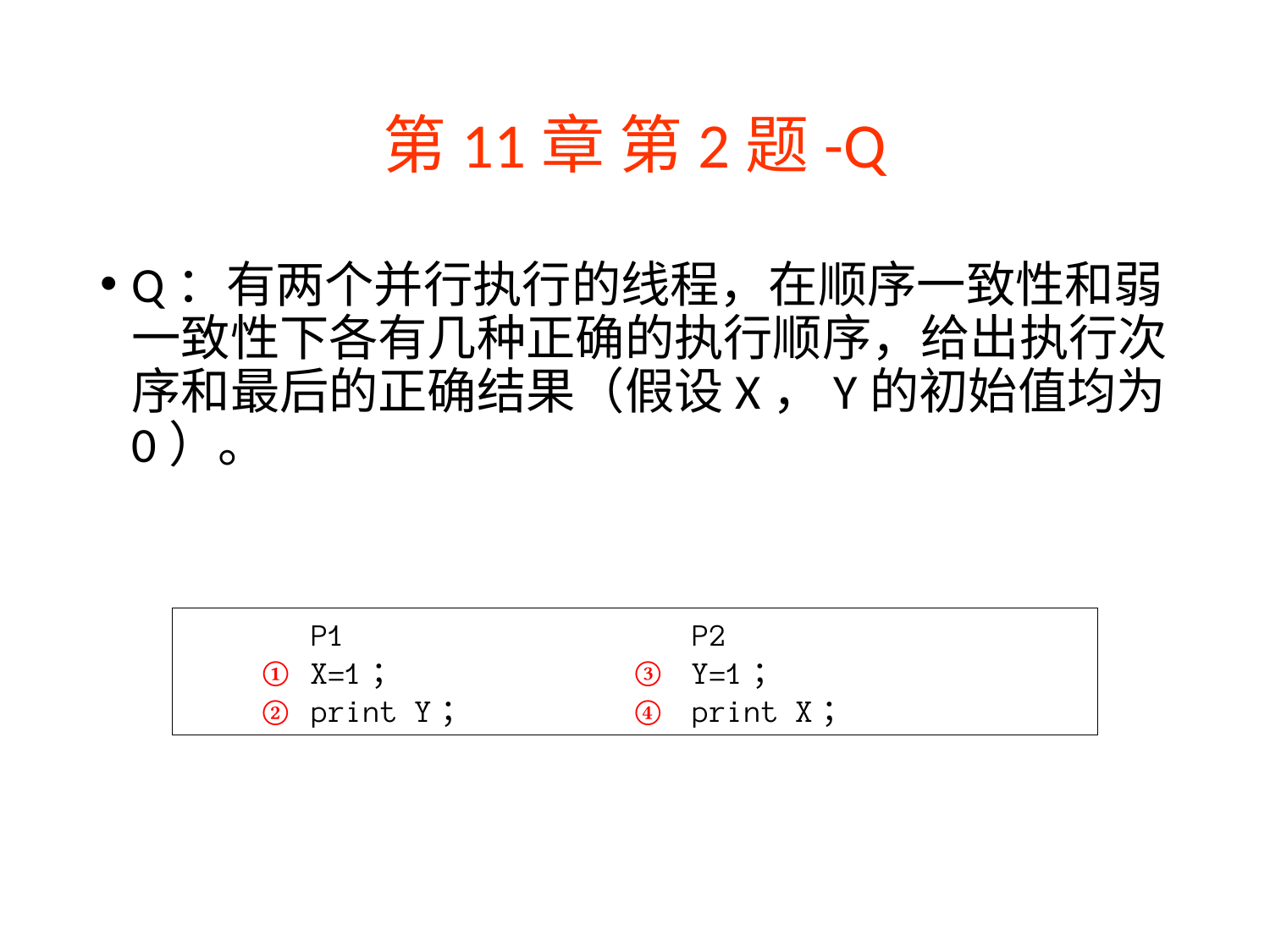

# 第11章 第2题-Q
Q：有两个并行执行的线程，在顺序一致性和弱一致性下各有几种正确的执行顺序，给出执行次序和最后的正确结果（假设X，Y的初始值均为0）。
	P1			P2
	X=1；			Y=1；
	print Y；		print X；
①
③
②
④